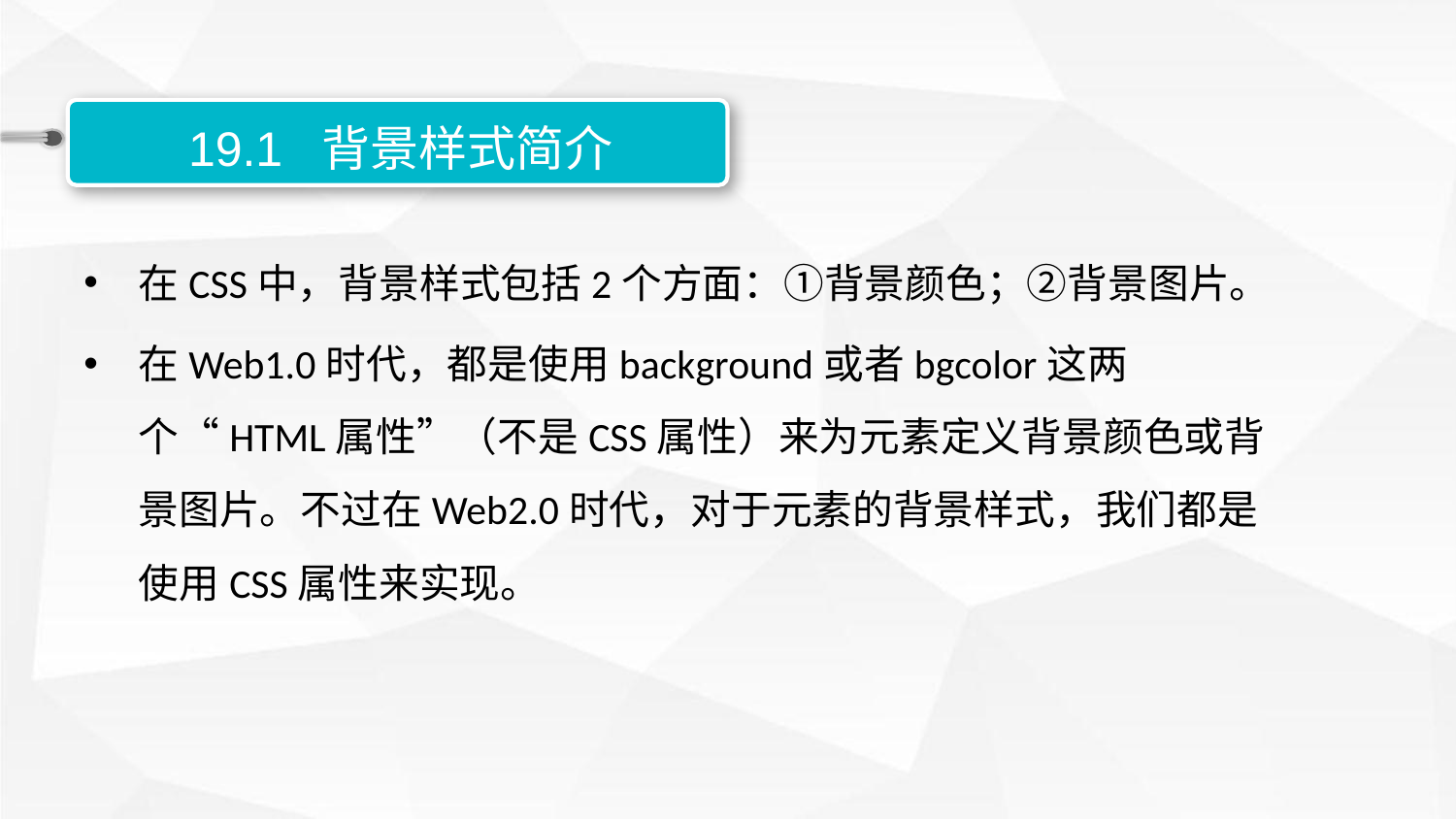

19.1  背景样式简介

在CSS中，背景样式包括2个方面：①背景颜色；②背景图片。
在Web1.0时代，都是使用background或者bgcolor这两个“HTML属性”（不是CSS属性）来为元素定义背景颜色或背景图片。不过在Web2.0时代，对于元素的背景样式，我们都是使用CSS属性来实现。